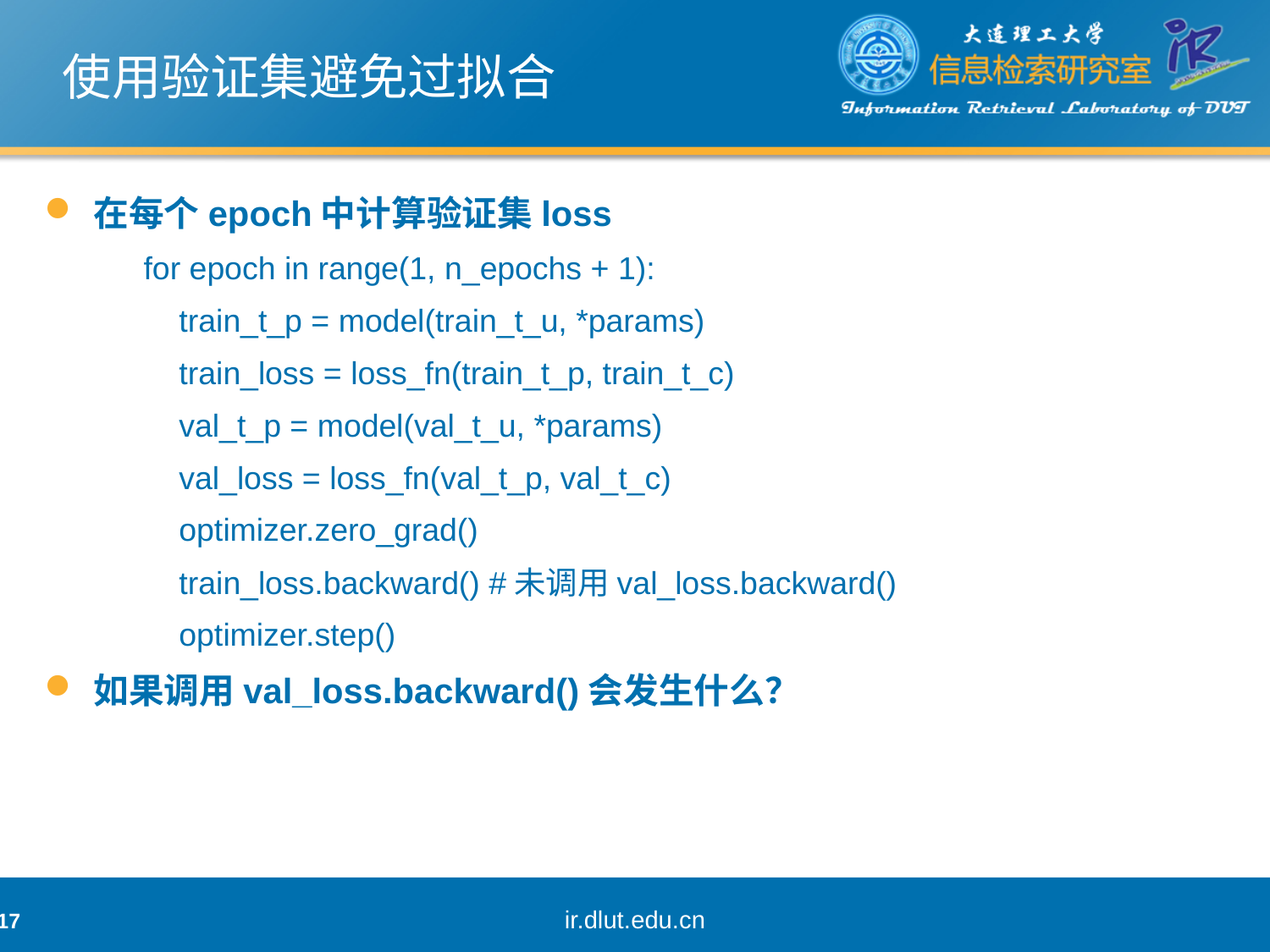

# 使用验证集避免过拟合
在每个epoch中计算验证集loss
    for epoch in range(1, n_epochs + 1):
        train_t_p = model(train_t_u, *params)
        train_loss = loss_fn(train_t_p, train_t_c)
        val_t_p = model(val_t_u, *params)
        val_loss = loss_fn(val_t_p, val_t_c)
        optimizer.zero_grad()
        train_loss.backward() #未调用val_loss.backward()
        optimizer.step()
如果调用val_loss.backward()会发生什么？

17